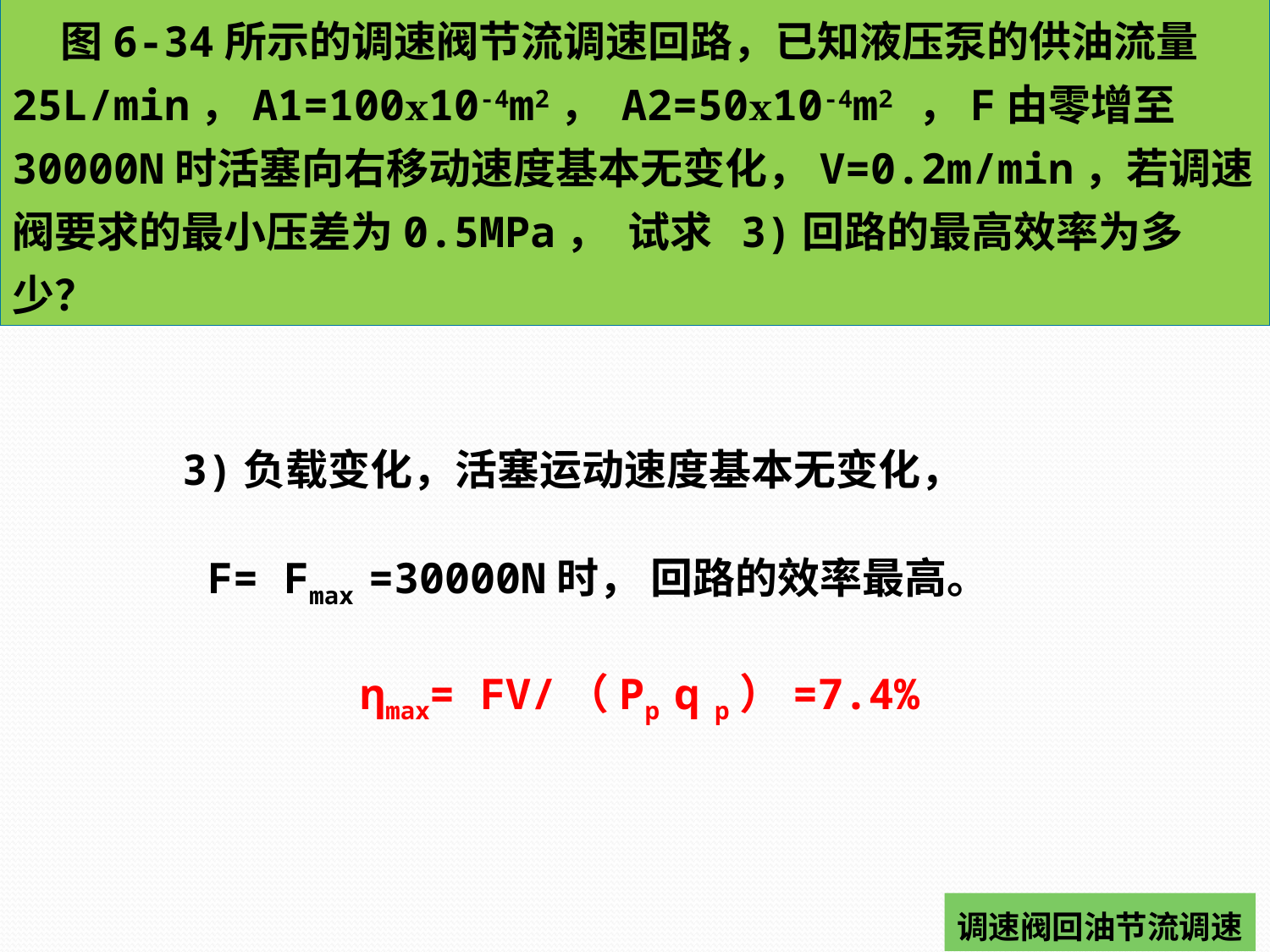

图6-34所示的调速阀节流调速回路，已知液压泵的供油流量25L/min，A1=100ⅹ10-4m2， A2=50ⅹ10-4m2 ，F由零增至30000N时活塞向右移动速度基本无变化，V=0.2m/min，若调速阀要求的最小压差为0.5MPa，  试求  3)回路的最高效率为多少？
3)负载变化，活塞运动速度基本无变化，
 F= Fmax =30000N时， 回路的效率最高。
       ηmax= FV/（Pp q p）=7.4%
调速阀回油节流调速